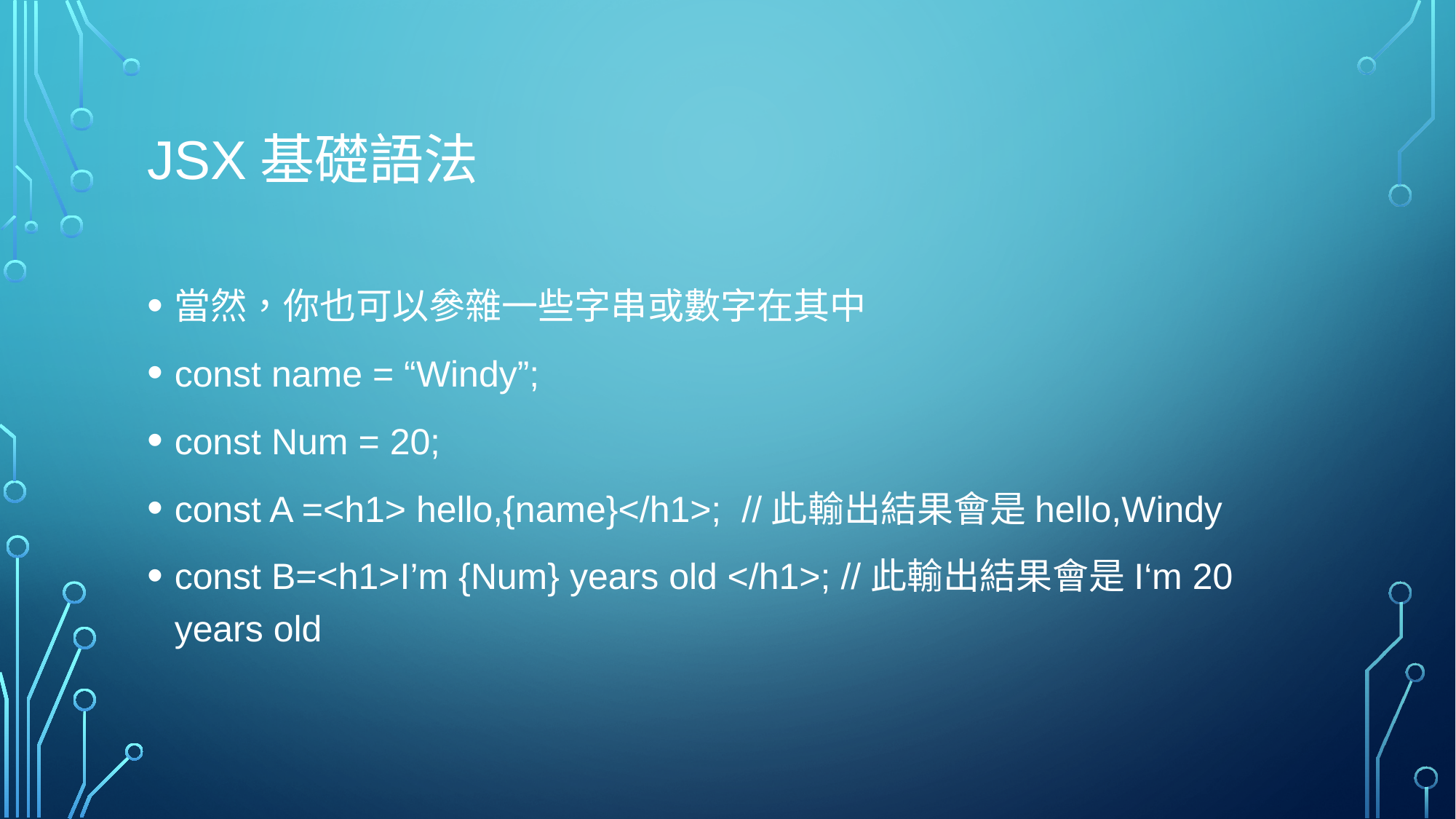

# JSX基礎語法
當然，你也可以參雜一些字串或數字在其中
const name = “Windy”;
const Num = 20;
const A =<h1> hello,{name}</h1>;  //此輸出結果會是hello,Windy
const B=<h1>I’m {Num} years old </h1>; //此輸出結果會是I‘m 20 years old